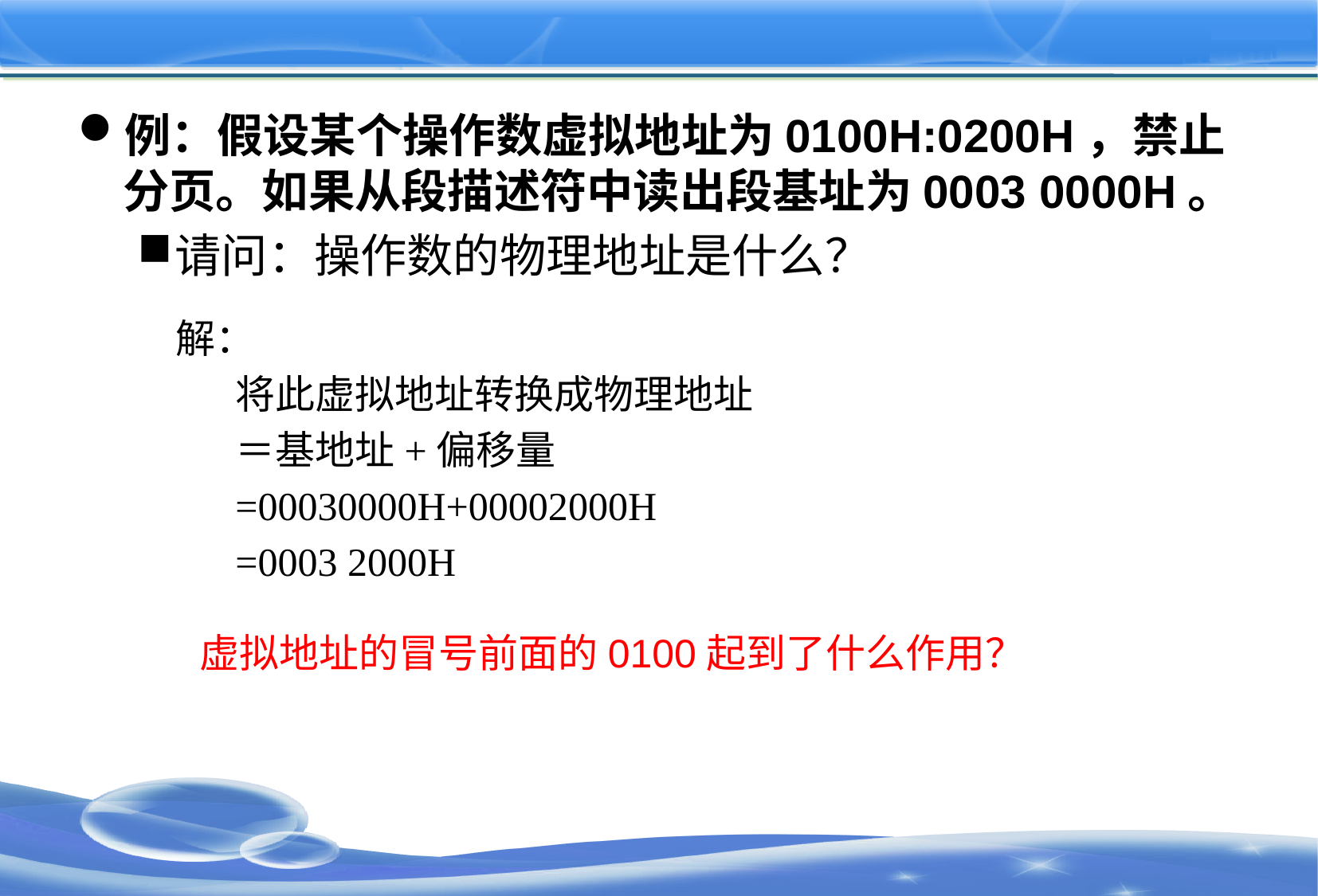

#
例：假设某个操作数虚拟地址为0100H:0200H，禁止分页。如果从段描述符中读出段基址为0003 0000H。
请问：操作数的物理地址是什么？

解：
将此虚拟地址转换成物理地址
＝基地址+偏移量
=00030000H+00002000H
=0003 2000H
虚拟地址的冒号前面的0100起到了什么作用？